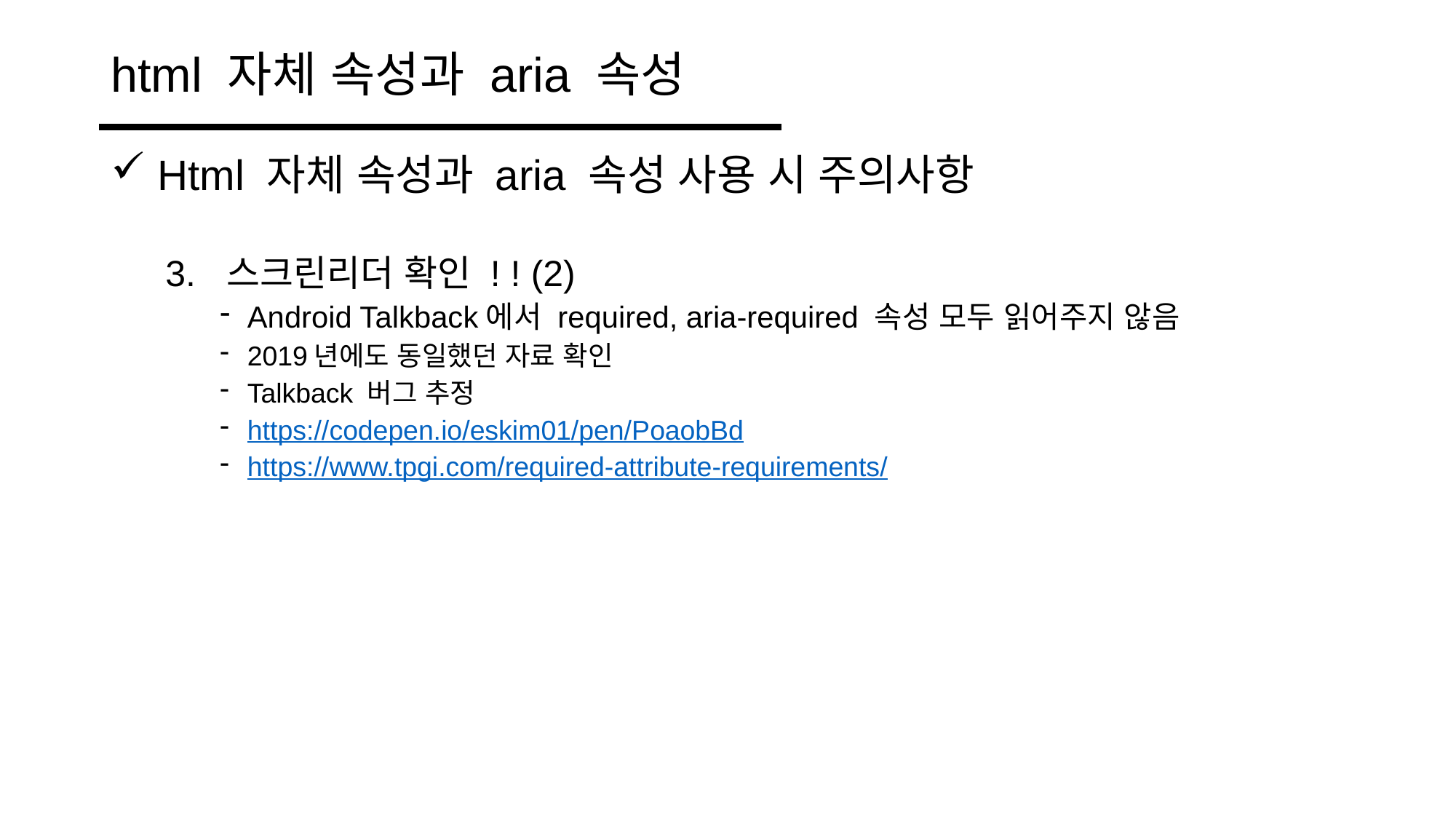

# html 자체 속성과 aria 속성
 Html 자체 속성과 aria 속성 사용 시 주의사항

스크린리더 확인 ! ! (2)
Android Talkback에서 required, aria-required 속성 모두 읽어주지 않음
2019년에도 동일했던 자료 확인
Talkback 버그 추정
https://codepen.io/eskim01/pen/PoaobBd
https://www.tpgi.com/required-attribute-requirements/